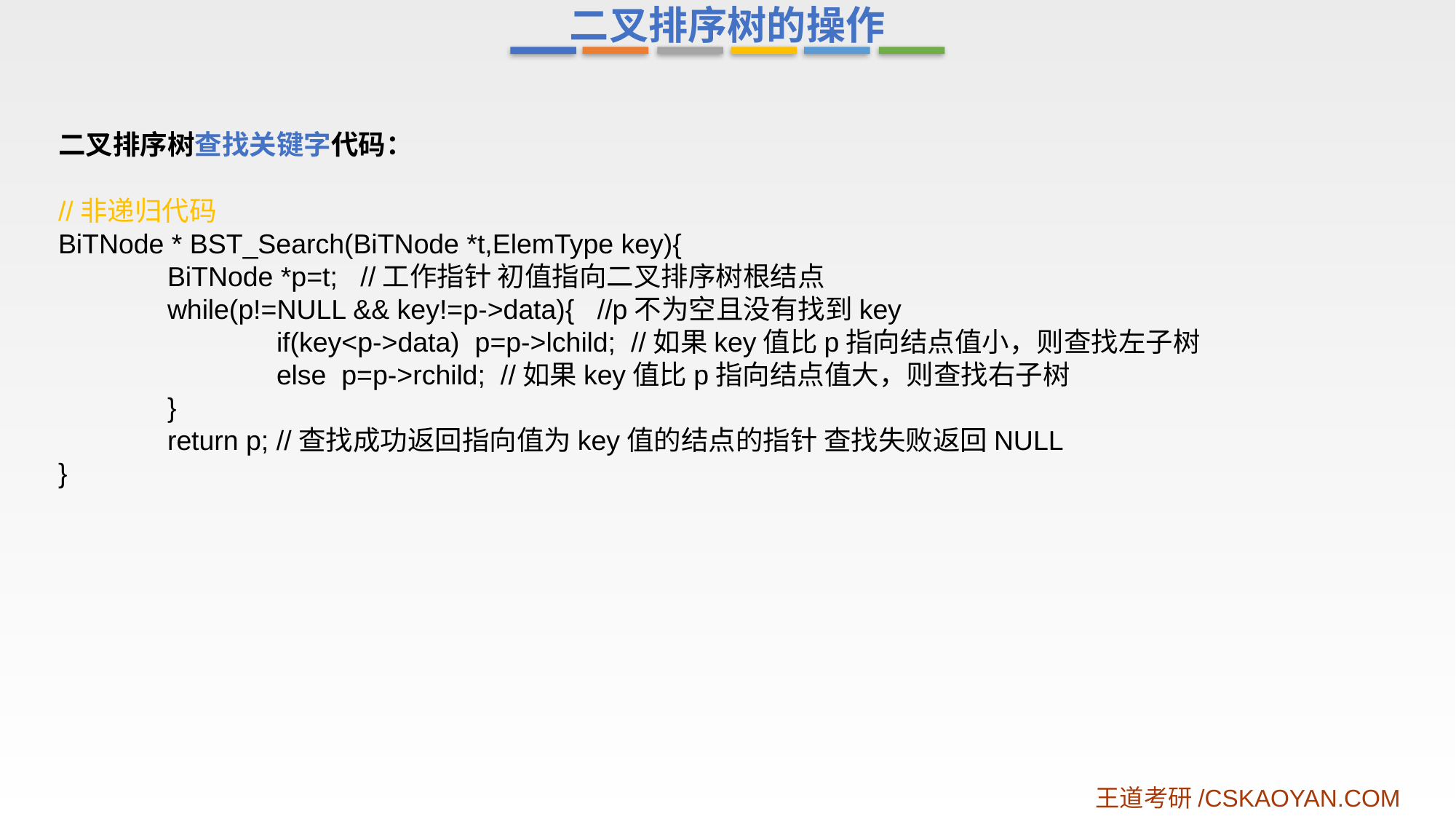

二叉排序树的操作

二叉排序树查找关键字代码：
//非递归代码
BiTNode * BST_Search(BiTNode *t,ElemType key){
	BiTNode *p=t;   //工作指针 初值指向二叉排序树根结点
	while(p!=NULL && key!=p->data){   //p不为空且没有找到key
		if(key<p->data)  p=p->lchild;  //如果key值比p指向结点值小，则查找左子树
		else  p=p->rchild;  //如果key值比p指向结点值大，则查找右子树
	}
	return p; //查找成功返回指向值为key值的结点的指针 查找失败返回NULL
}
王道考研/CSKAOYAN.COM